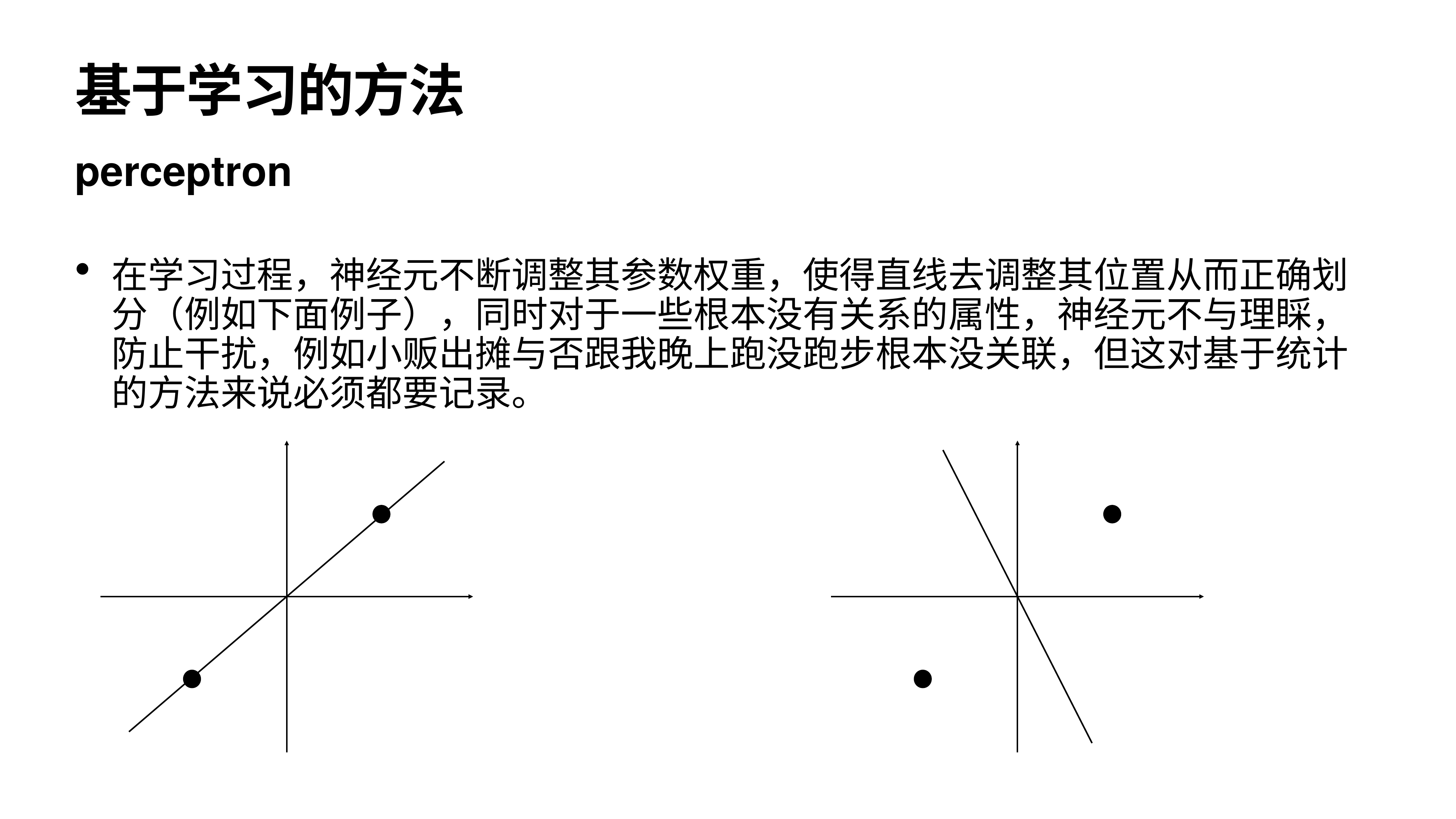

# 基于学习的方法
perceptron
在学习过程，神经元不断调整其参数权重，使得直线去调整其位置从而正确划分（例如下面例子），同时对于一些根本没有关系的属性，神经元不与理睬，防止干扰，例如小贩出摊与否跟我晚上跑没跑步根本没关联，但这对基于统计的方法来说必须都要记录。